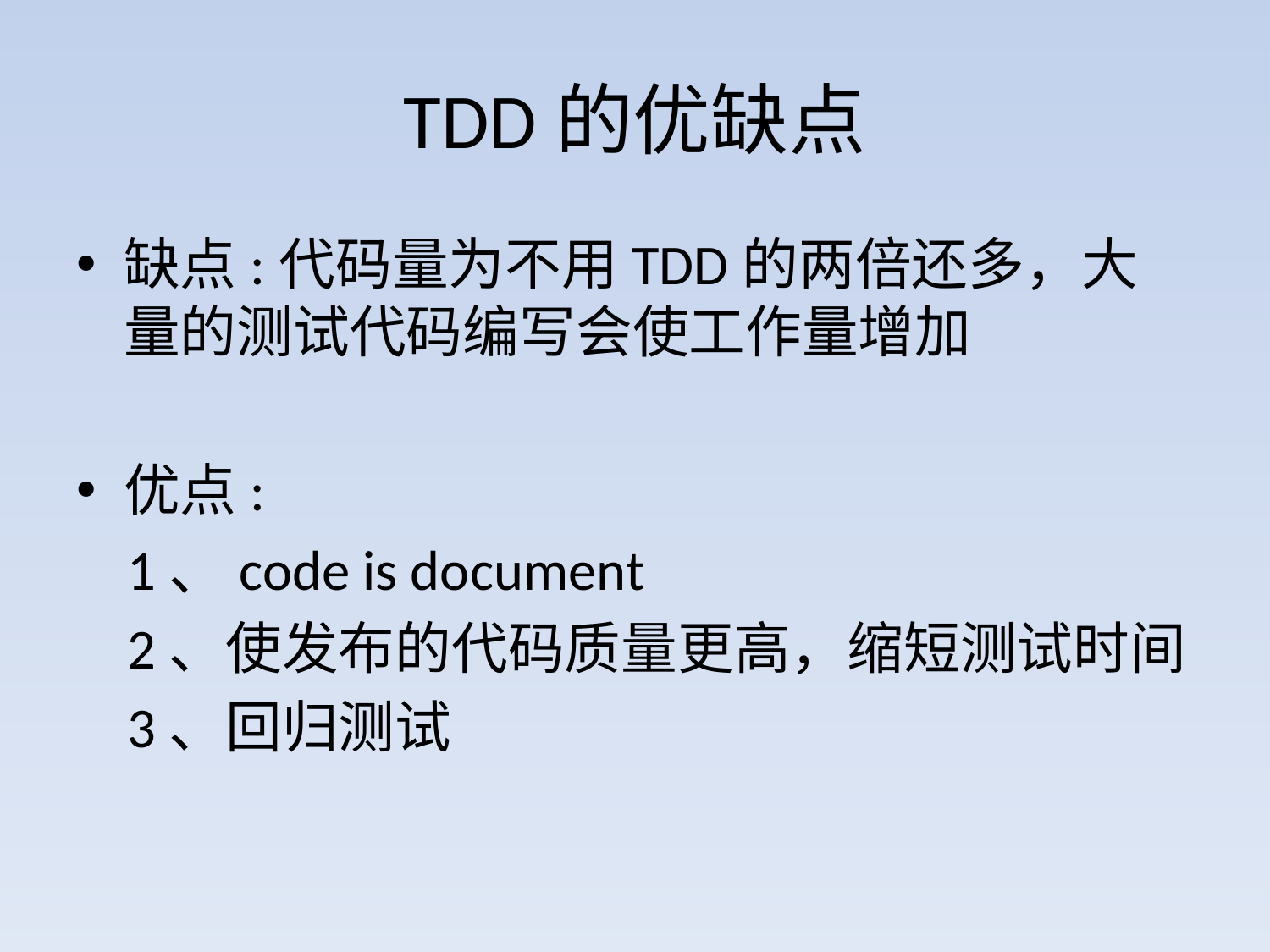

# TDD的优缺点
缺点:代码量为不用TDD的两倍还多，大量的测试代码编写会使工作量增加

优点:
    1、code is document
    2、使发布的代码质量更高，缩短测试时间
    3、回归测试